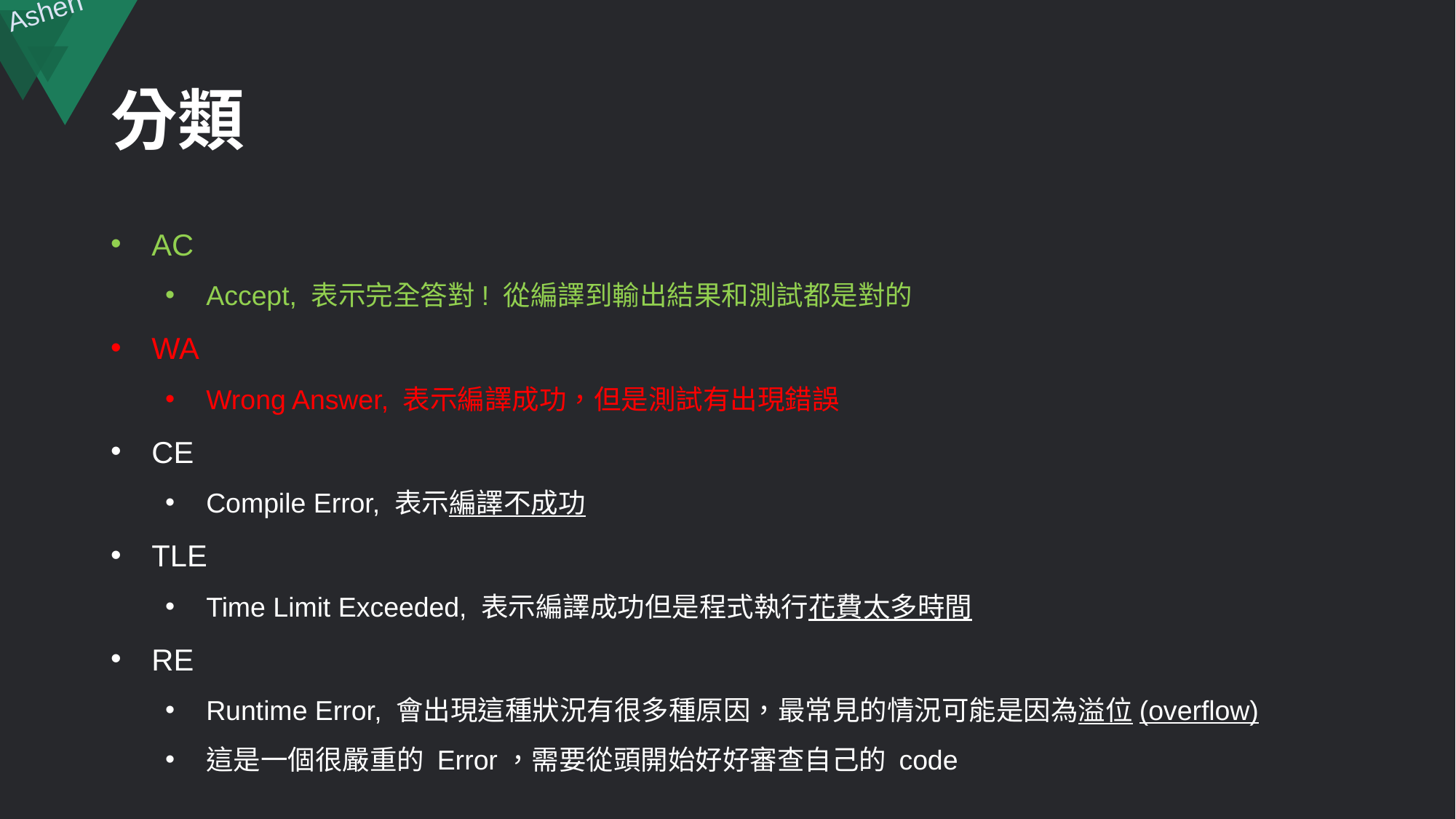

# 分類
AC
Accept, 表示完全答對! 從編譯到輸出結果和測試都是對的
WA
Wrong Answer, 表示編譯成功，但是測試有出現錯誤
CE
Compile Error, 表示編譯不成功
TLE
Time Limit Exceeded, 表示編譯成功但是程式執行花費太多時間
RE
Runtime Error, 會出現這種狀況有很多種原因，最常見的情況可能是因為溢位(overflow)
這是一個很嚴重的 Error，需要從頭開始好好審查自己的 code